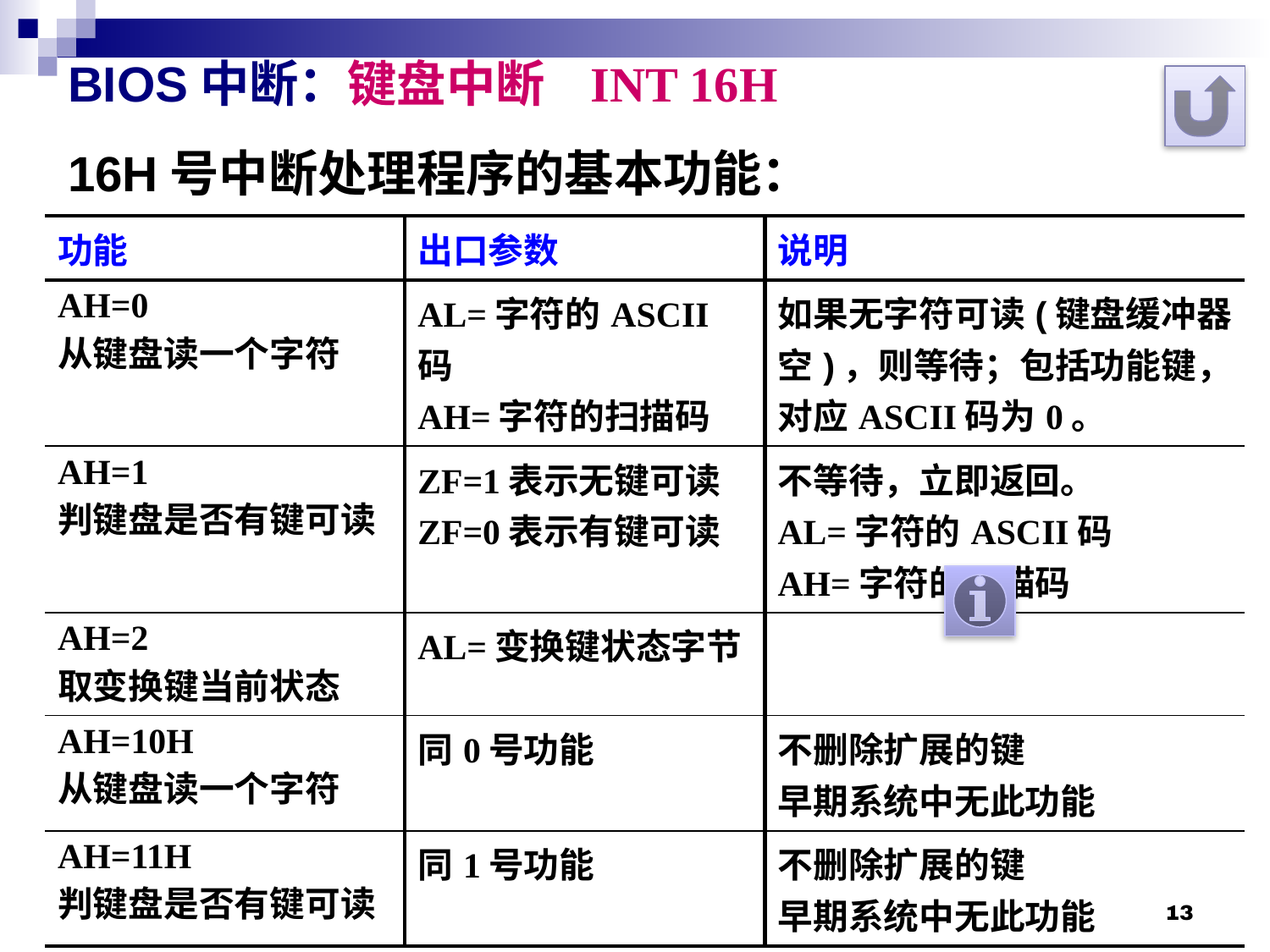

# BIOS中断：键盘中断   INT 16H

16H号中断处理程序的基本功能：
| 功能 | 出口参数 | 说明 |
| --- | --- | --- |
| AH=0 从键盘读一个字符 | AL=字符的ASCII码 AH=字符的扫描码 | 如果无字符可读(键盘缓冲器空)，则等待；包括功能键，对应ASCII码为0。 |
| AH=1 判键盘是否有键可读 | ZF=1表示无键可读 ZF=0表示有键可读 | 不等待，立即返回。 AL=字符的ASCII码 AH=字符的扫描码 |
| AH=2 取变换键当前状态 | AL=变换键状态字节 |  |
| AH=10H 从键盘读一个字符 | 同0号功能 | 不删除扩展的键 早期系统中无此功能 |
| AH=11H 判键盘是否有键可读 | 同1号功能 | 不删除扩展的键 早期系统中无此功能 |

13